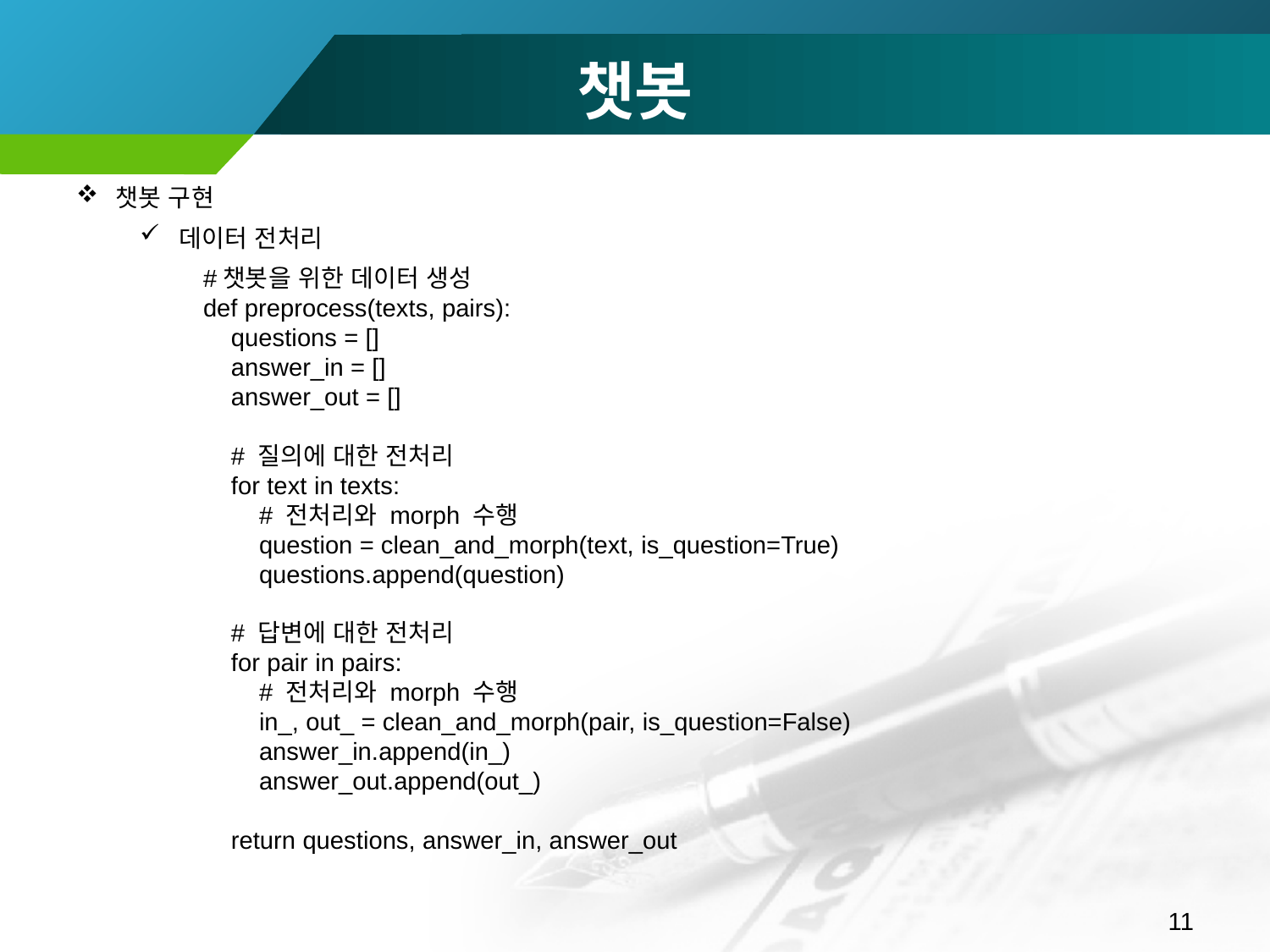

챗봇
챗봇 구현
데이터 전처리
#챗봇을 위한 데이터 생성
def preprocess(texts, pairs):
    questions = []
    answer_in = []
    answer_out = []

    # 질의에 대한 전처리
    for text in texts:
        # 전처리와 morph 수행
        question = clean_and_morph(text, is_question=True)
        questions.append(question)

    # 답변에 대한 전처리
    for pair in pairs:
        # 전처리와 morph 수행
        in_, out_ = clean_and_morph(pair, is_question=False)
        answer_in.append(in_)
        answer_out.append(out_)

    return questions, answer_in, answer_out
11